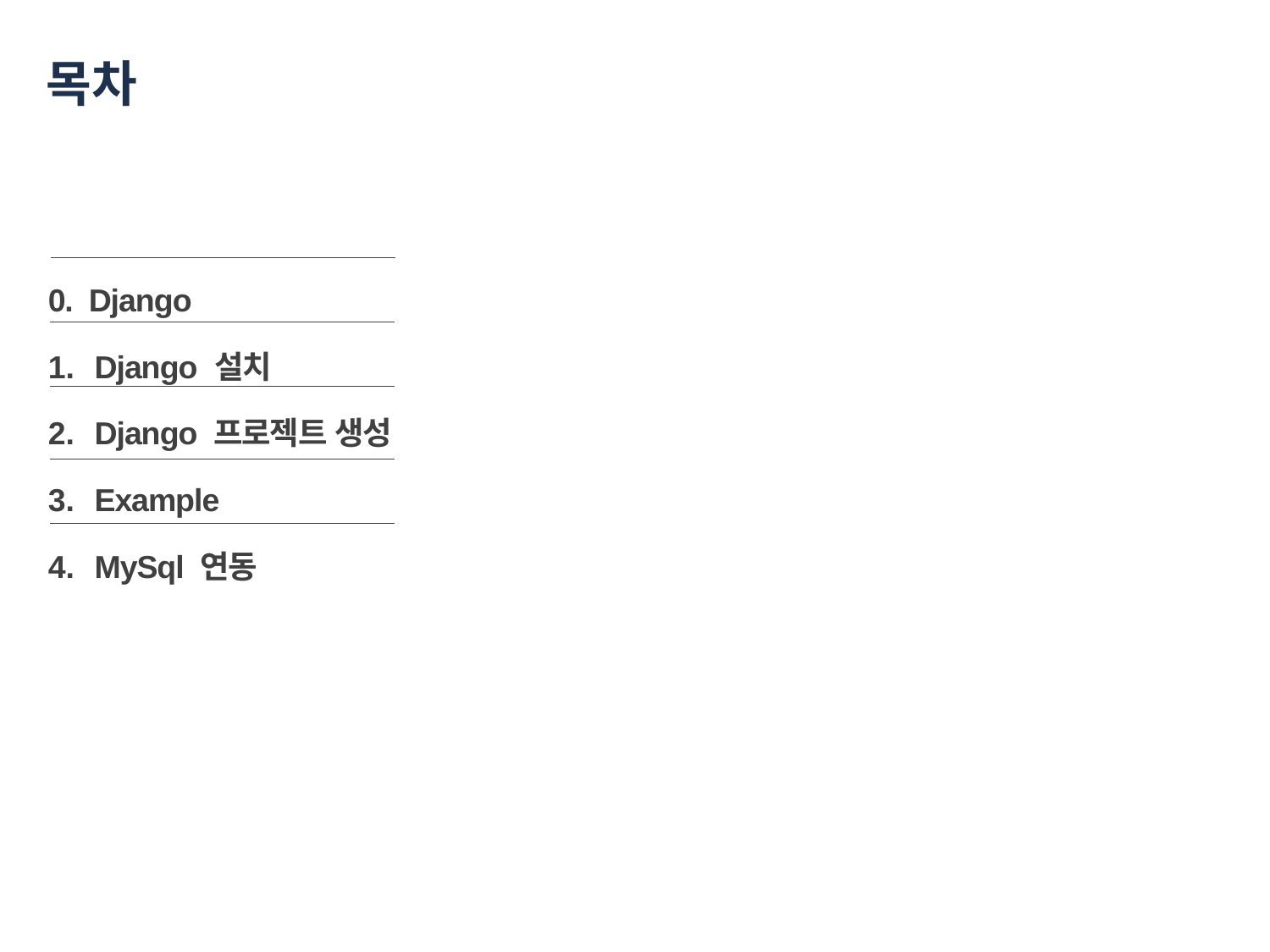

# 목차
0.  Django
Django 설치
Django 프로젝트 생성
Example
MySql 연동